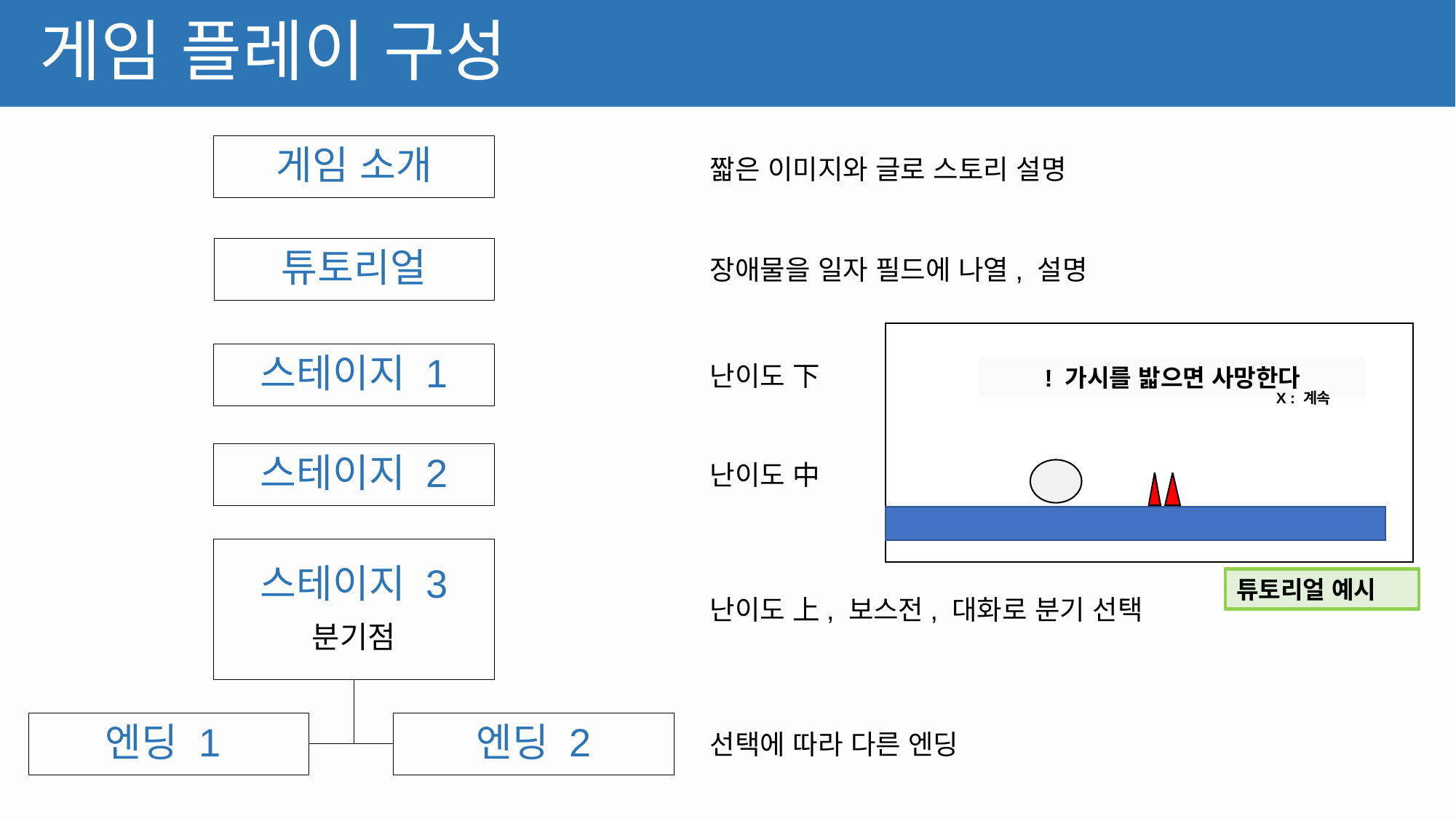

# 게임 플레이 구성
게임 소개
짧은 이미지와 글로 스토리 설명
튜토리얼
장애물을 일자 필드에 나열, 설명

! 가시를 밟으면 사망한다
X : 계속

튜토리얼 예시
스테이지 1
난이도 下
스테이지 2
난이도 中
스테이지 3
분기점
난이도 上, 보스전, 대화로 분기 선택
엔딩 1
엔딩 2
선택에 따라 다른 엔딩